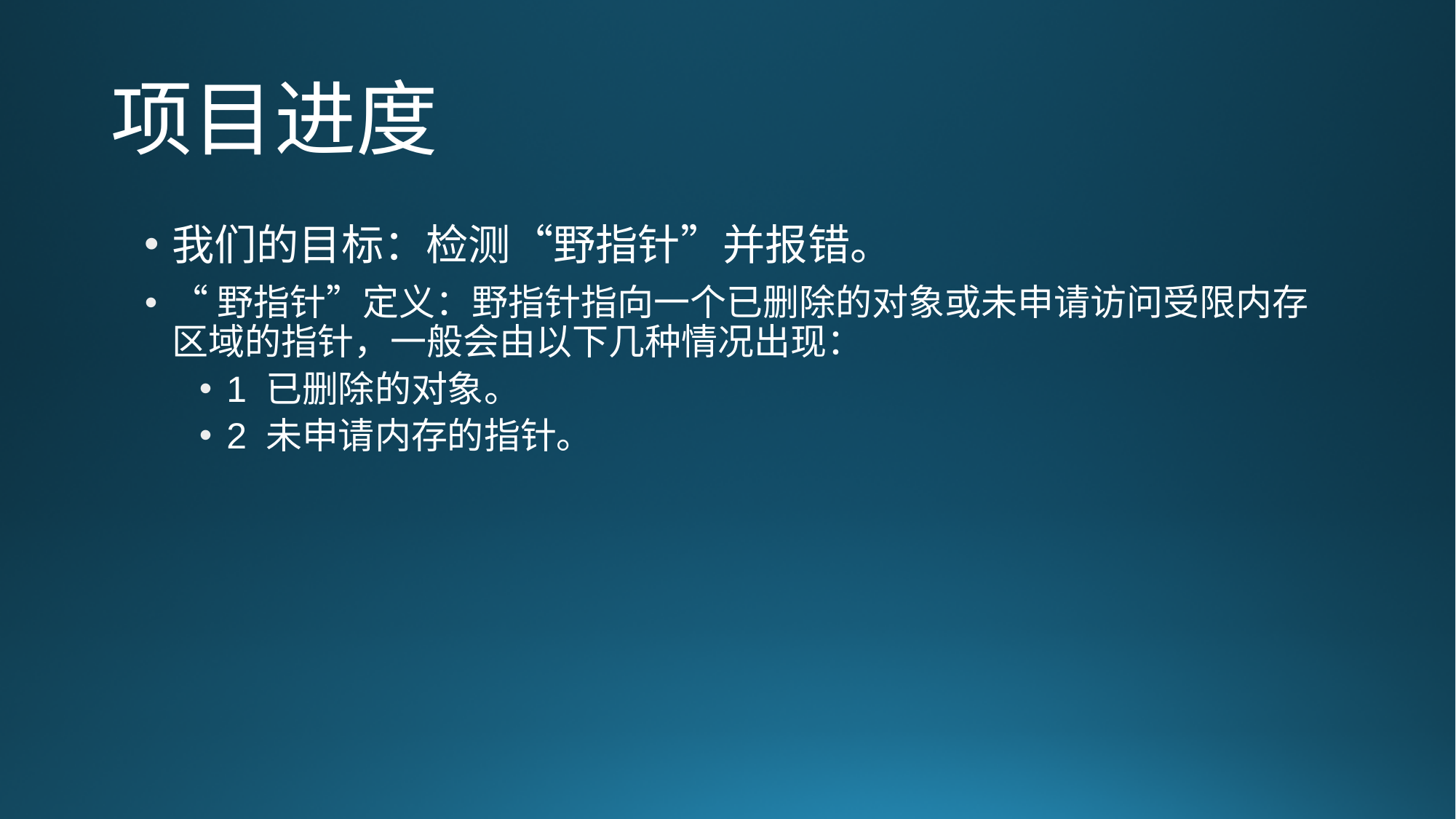

# 项目进度
我们的目标：检测“野指针”并报错。
“野指针”定义：野指针指向一个已删除的对象或未申请访问受限内存区域的指针，一般会由以下几种情况出现：
1 已删除的对象。
2 未申请内存的指针。